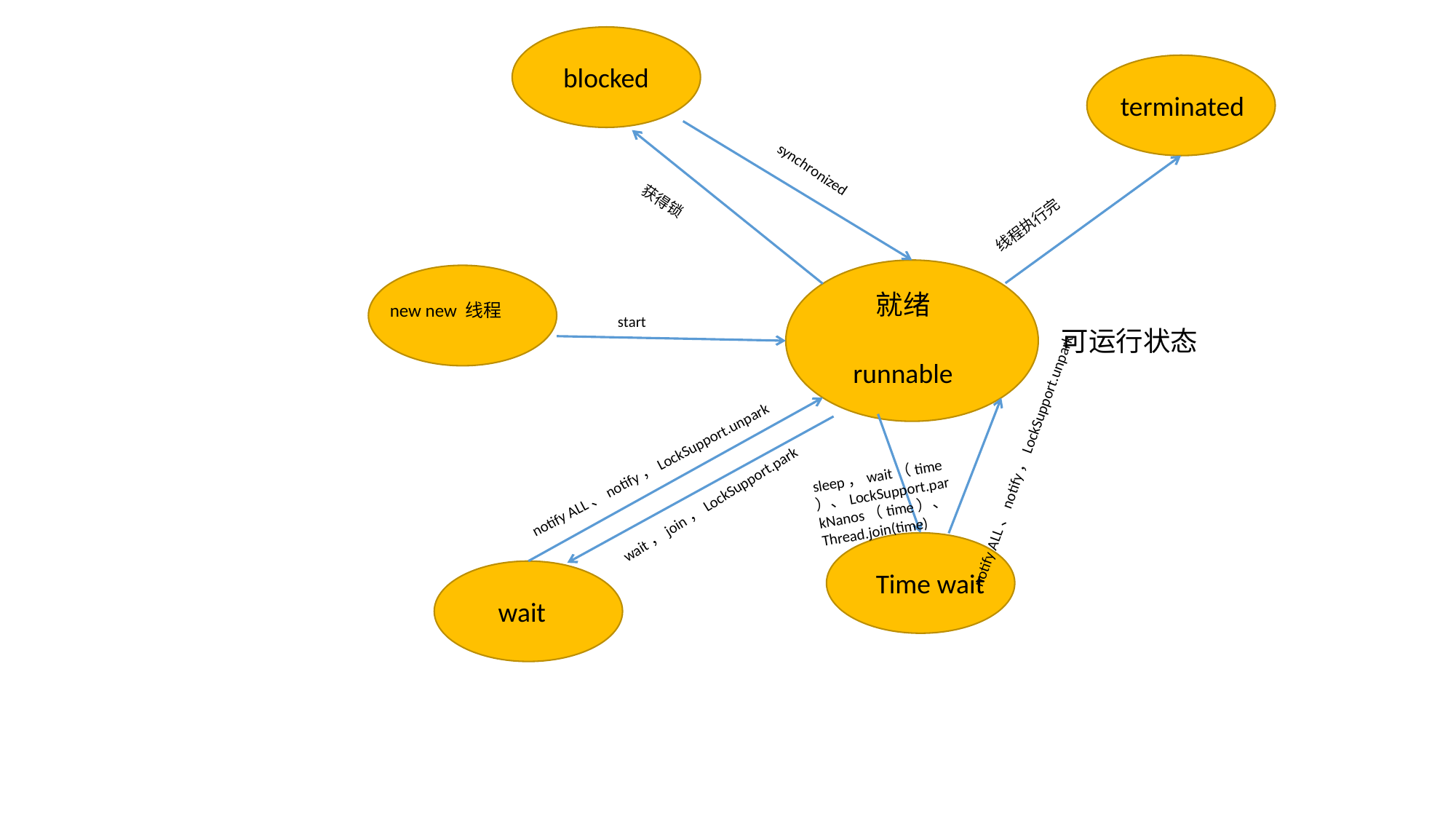

blocked

terminated
synchronized
线程执行完
获得锁

runnable

new new 线程
就绪
start
可运行状态
notify ALL、notify，LockSupport.unpark
notify ALL、notify，LockSupport.unpark
sleep，wait（time）、LockSupport.parkNanos（time）、Thread.join(time)
wait，join，LockSupport.park

Time wait

wait